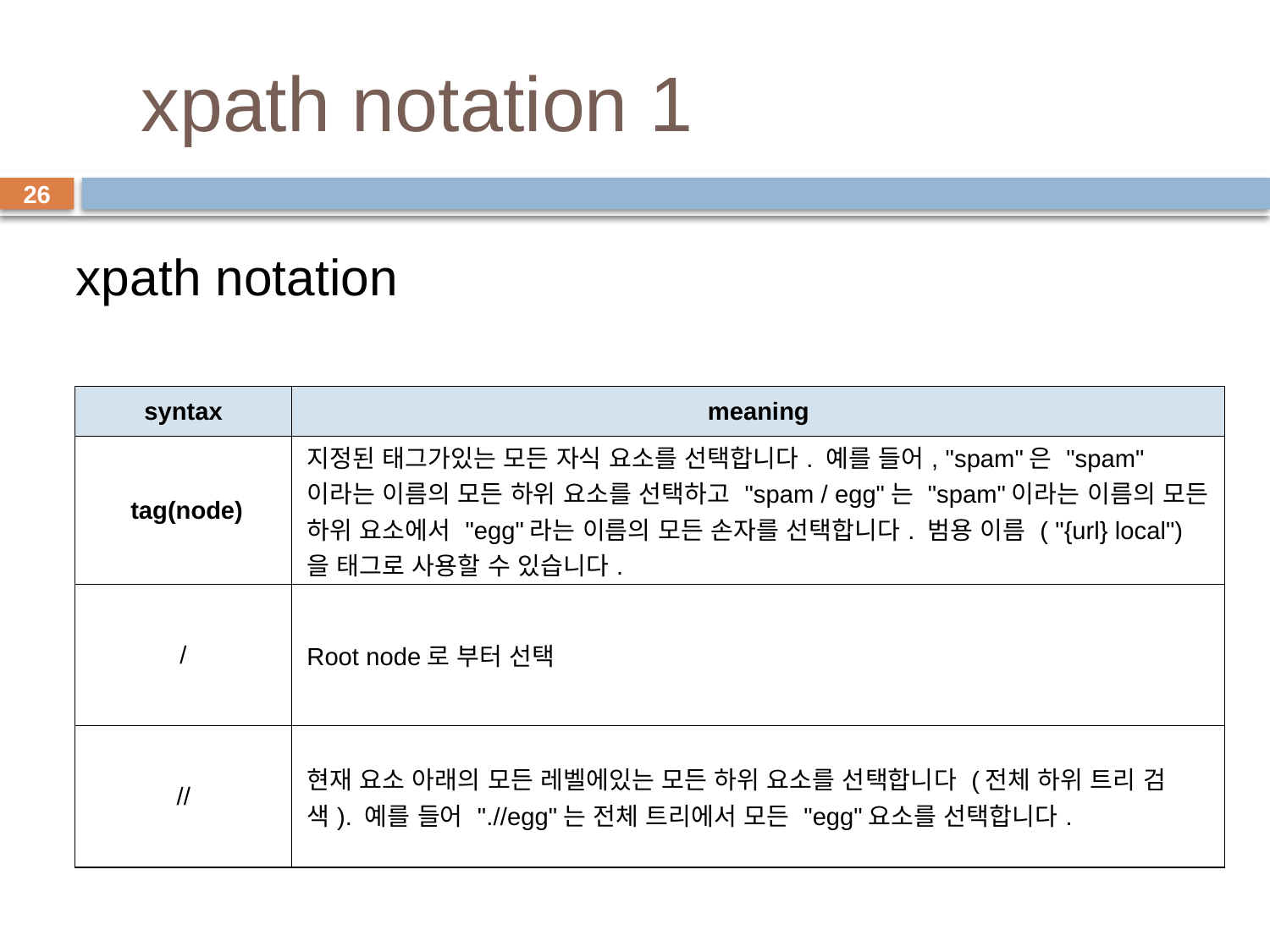

# xpath notation 1
26
xpath notation
| syntax | meaning |
| --- | --- |
| tag(node) | 지정된 태그가있는 모든 자식 요소를 선택합니다. 예를 들어, "spam"은 "spam"이라는 이름의 모든 하위 요소를 선택하고 "spam / egg"는 "spam"이라는 이름의 모든 하위 요소에서 "egg"라는 이름의 모든 손자를 선택합니다. 범용 이름 ( "{url} local")을 태그로 사용할 수 있습니다. |
| / | Root node로 부터 선택 |
| // | 현재 요소 아래의 모든 레벨에있는 모든 하위 요소를 선택합니다 (전체 하위 트리 검색). 예를 들어 ".//egg"는 전체 트리에서 모든 "egg"요소를 선택합니다. |